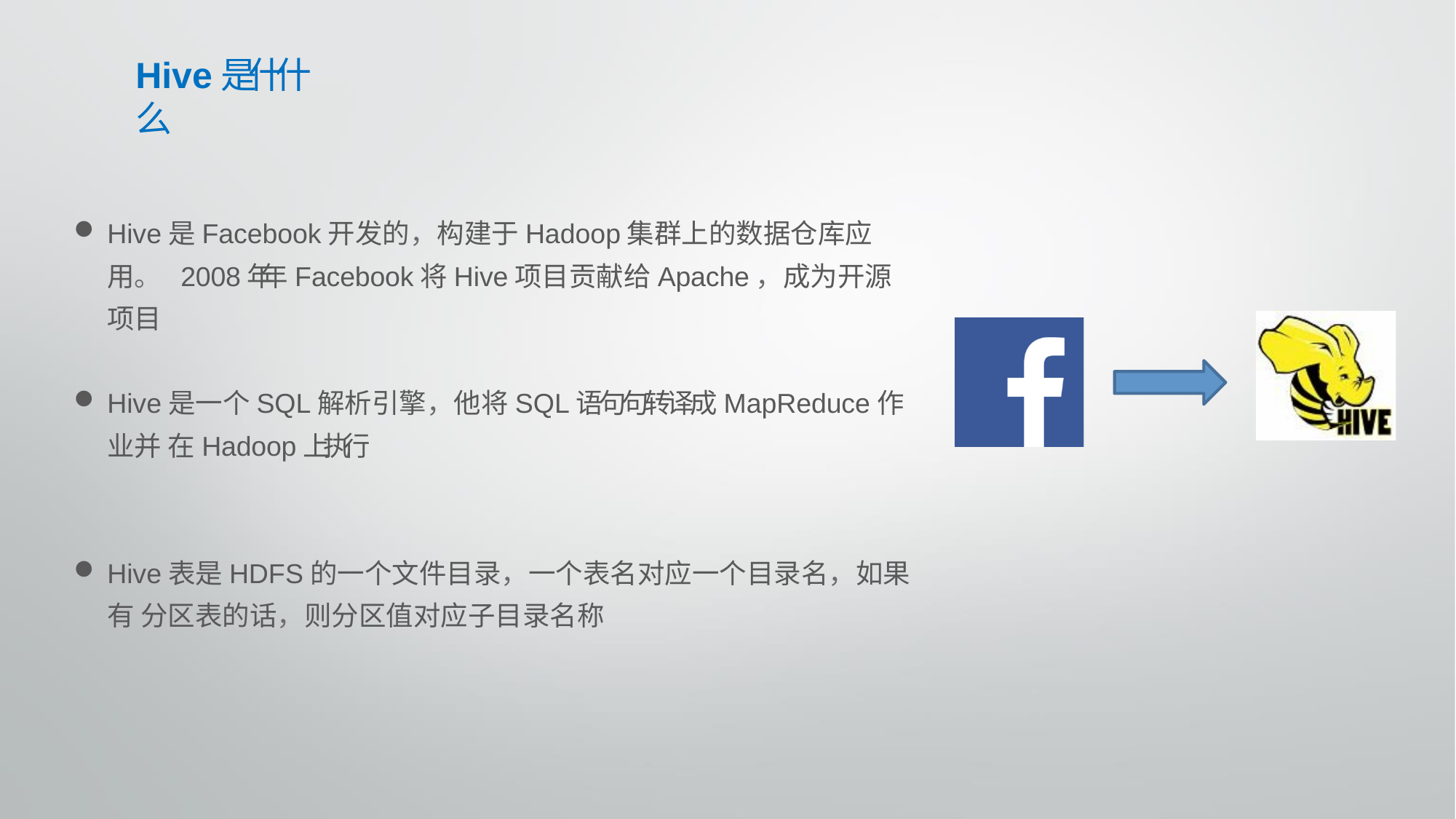

# Hive是什什么
Hive是Facebook开发的，构建于Hadoop集群上的数据仓库应用。  2008年年Facebook将Hive项目贡献给Apache，成为开源项目

Hive是一个SQL解析引擎，他将SQL语句句转译成MapReduce作业并 在Hadoop上执 行
Hive表是HDFS的一个文件目录，一个表名对应一个目录名，如果有 分区表的话，则分区值对应子目录名称